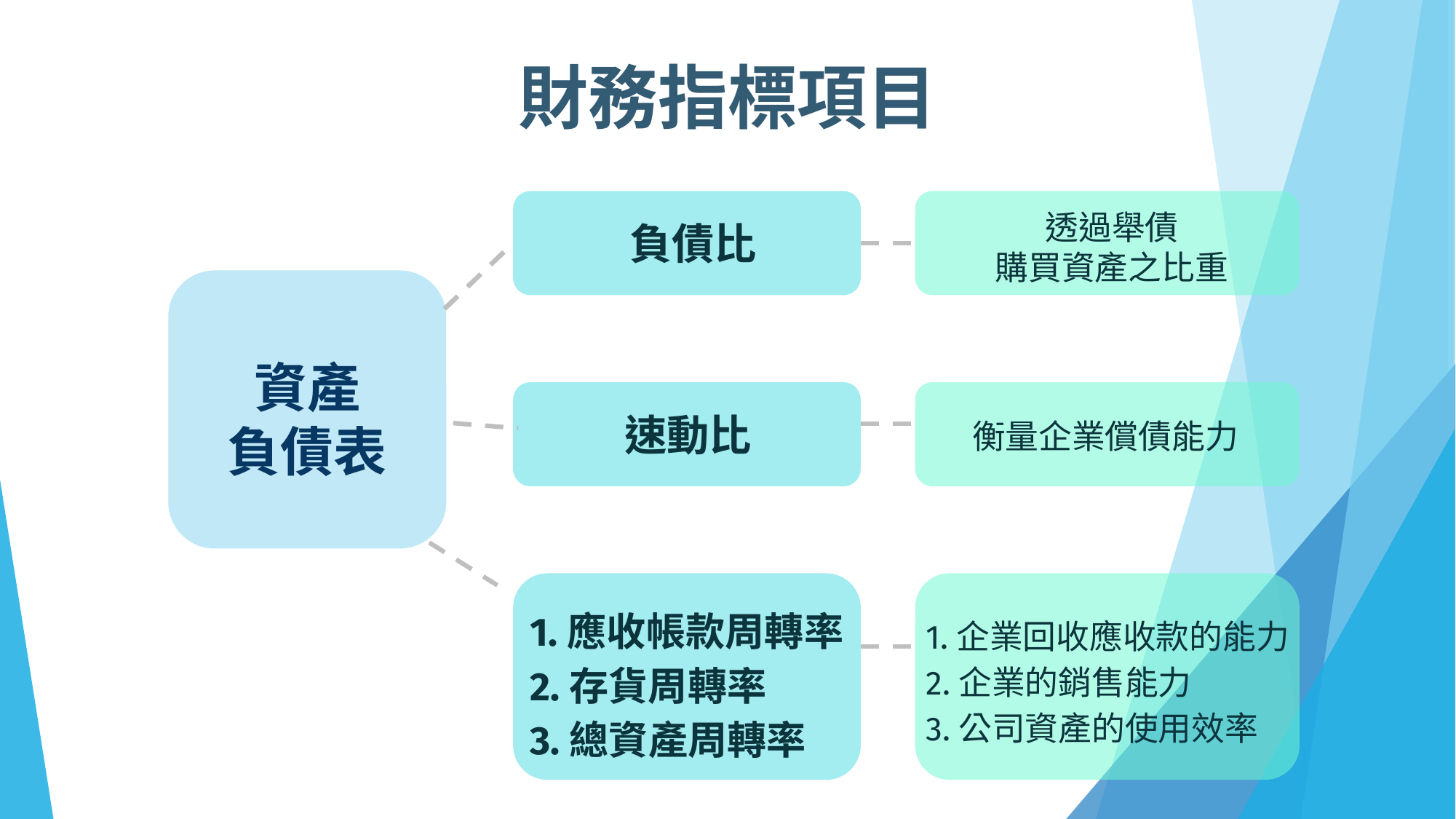

財務指標項目

透過舉債
購買資產之比重
負債比

資產
負債表

速動比
衡量企業償債能力

1.應收帳款周轉率
2.存貨周轉率
3.總資產周轉率
1.企業回收應收款的能力
2.企業的銷售能力
3.公司資產的使用效率